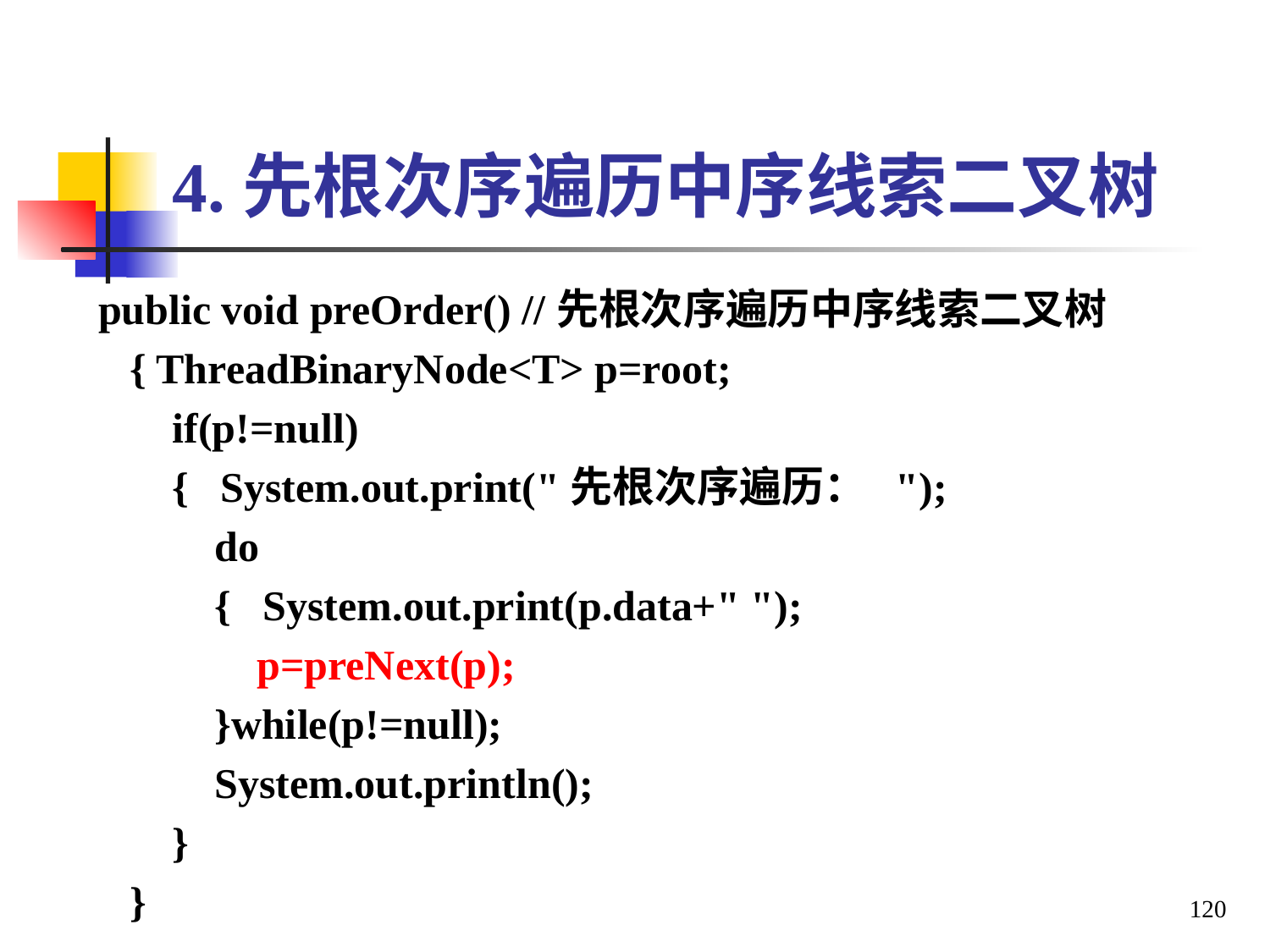

# 4.先根次序遍历中序线索二叉树
 public void preOrder() //先根次序遍历中序线索二叉树
    { ThreadBinaryNode<T> p=root;
        if(p!=null)
        {   System.out.print("先根次序遍历：  ");
            do
            {   System.out.print(p.data+" ");
                p=preNext(p);
            }while(p!=null);
            System.out.println();
        }
    }
120